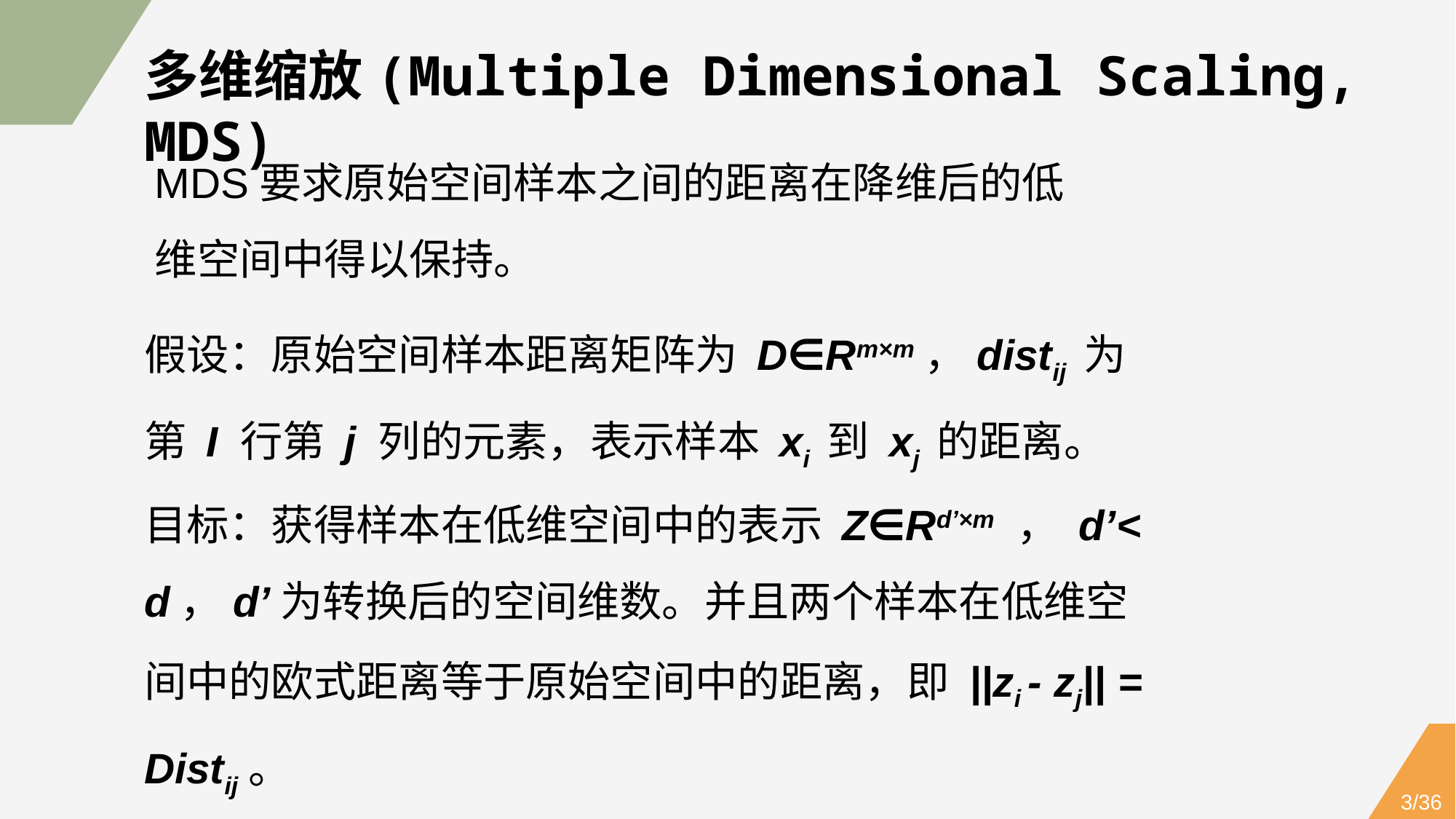

多维缩放(Multiple Dimensional Scaling, MDS)
MDS要求原始空间样本之间的距离在降维后的低维空间中得以保持。
假设：原始空间样本距离矩阵为 D∈Rm×m，distij 为第 I 行第 j 列的元素，表示样本 xi 到 xj 的距离。
目标：获得样本在低维空间中的表示 Z∈Rd’×m ， d’< d，d’为转换后的空间维数。并且两个样本在低维空间中的欧式距离等于原始空间中的距离，即 ||zi - zj|| = Distij。